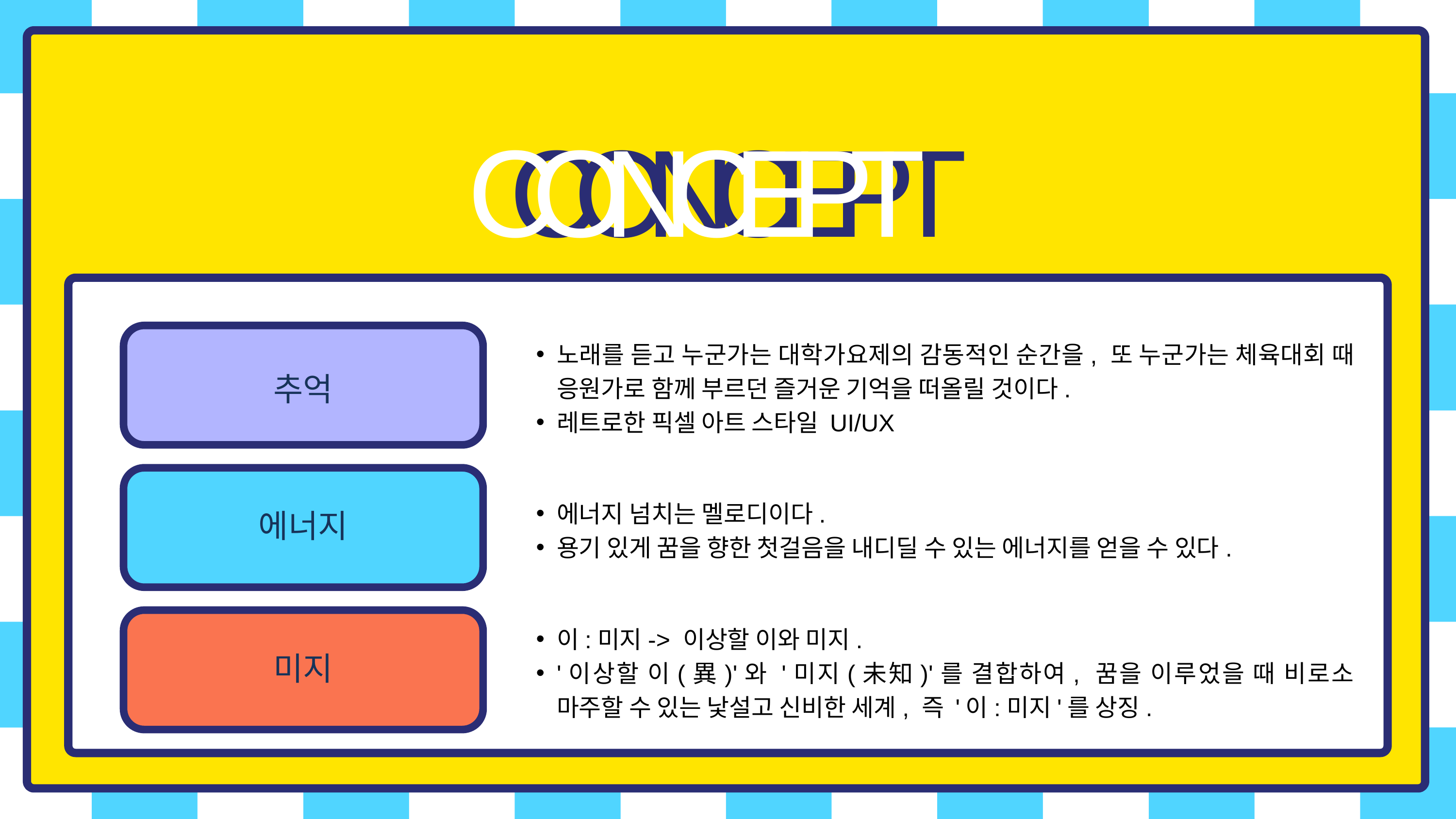

CONCEPT
CONCEPT

노래를 듣고 누군가는 대학가요제의 감동적인 순간을, 또 누군가는 체육대회 때 응원가로 함께 부르던 즐거운 기억을 떠올릴 것이다.
레트로한 픽셀 아트 스타일 UI/UX
추억

에너지 넘치는 멜로디이다.
용기 있게 꿈을 향한 첫걸음을 내디딜 수 있는 에너지를 얻을 수 있다.
에너지

이:미지-> 이상할 이와 미지.
'이상할 이(異)'와 '미지(未知)'를 결합하여, 꿈을 이루었을 때 비로소 마주할 수 있는 낯설고 신비한 세계, 즉 '이:미지'를 상징.
미지